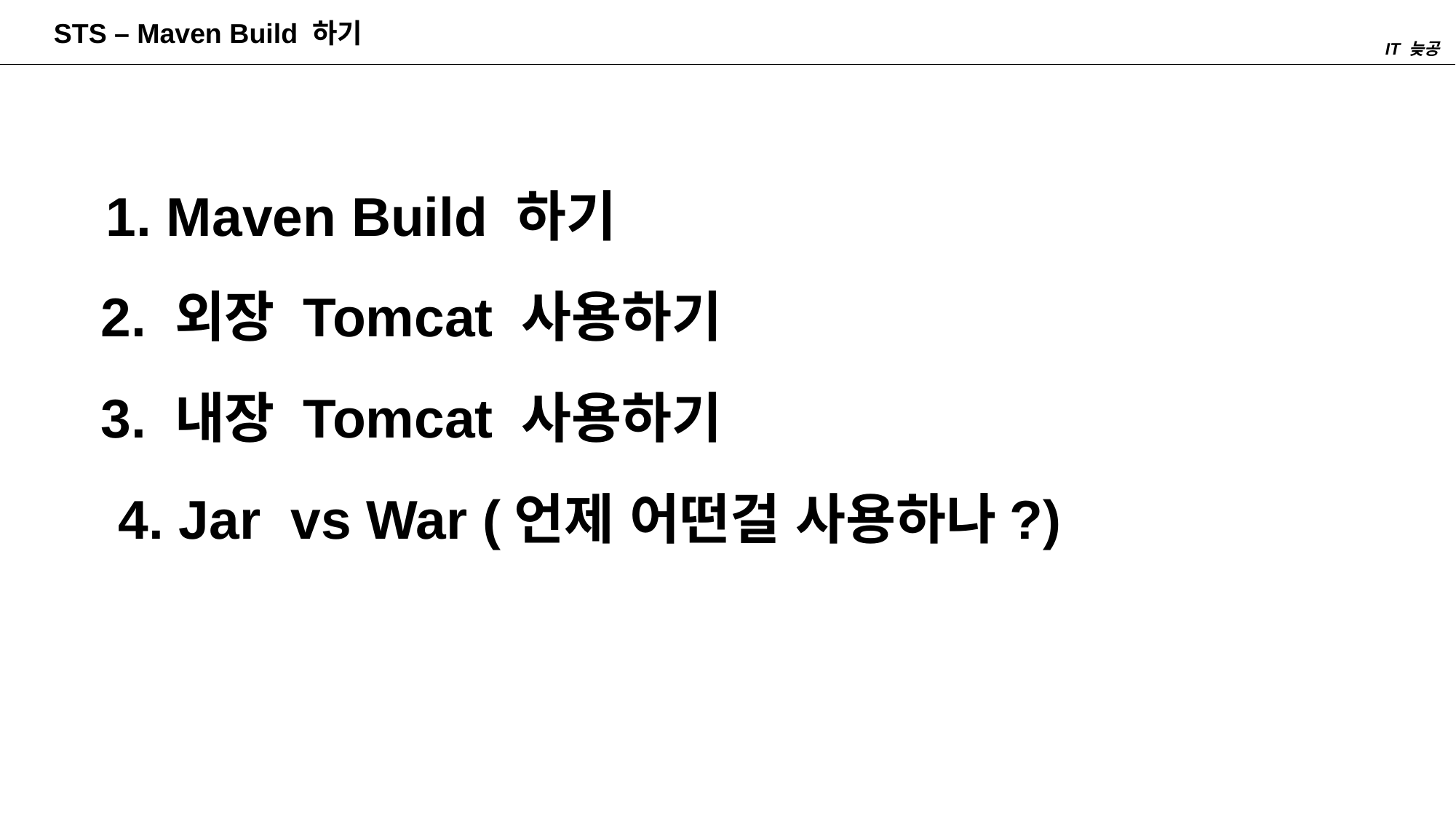

STS – Maven Build 하기
IT 늦공
1. Maven Build 하기
2. 외장 Tomcat 사용하기
3. 내장 Tomcat 사용하기
4. Jar  vs War (언제 어떤걸 사용하나?)